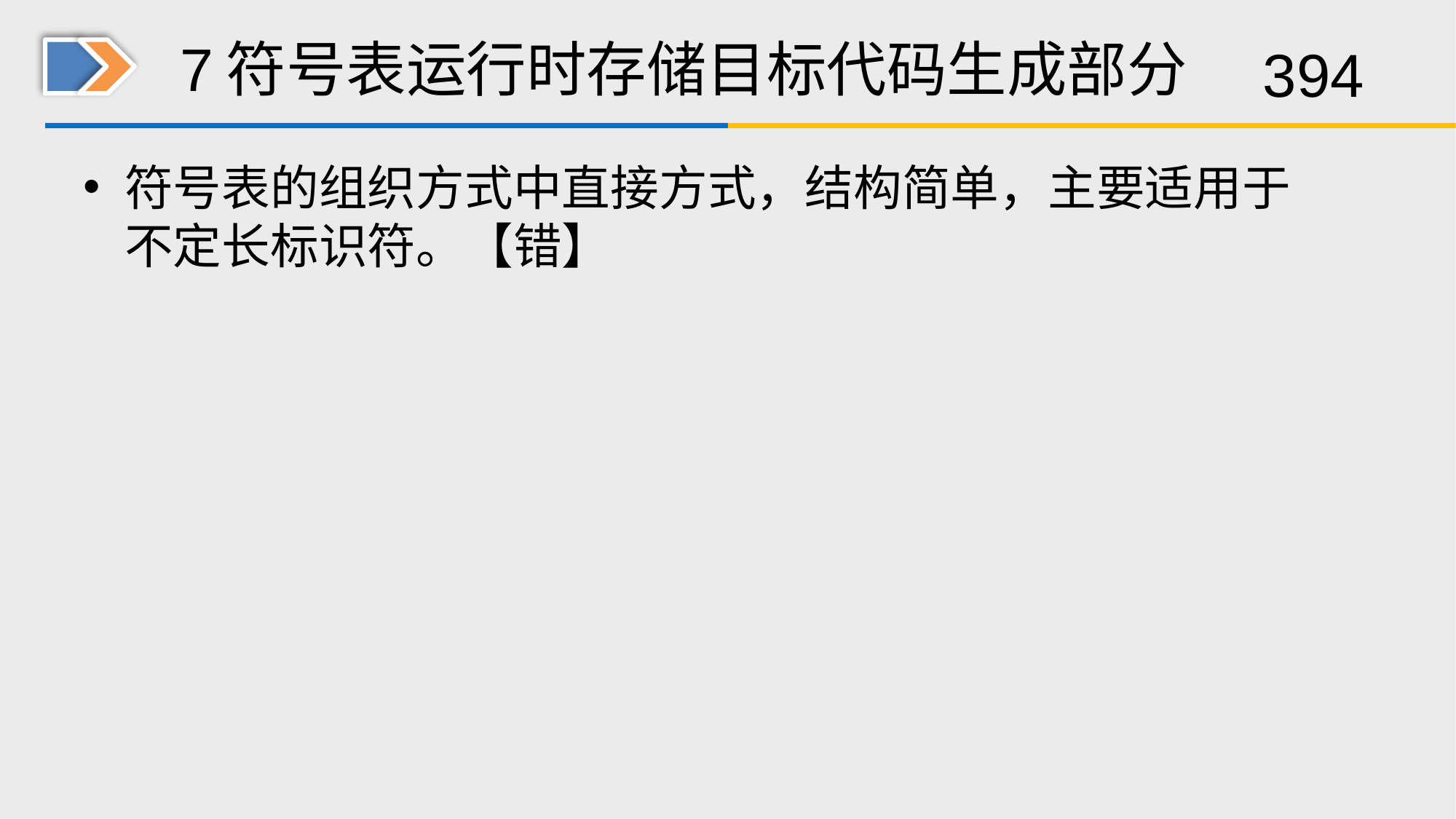

# 7符号表运行时存储目标代码生成部分
394
符号表的组织方式中直接方式，结构简单，主要适用于不定长标识符。【错】